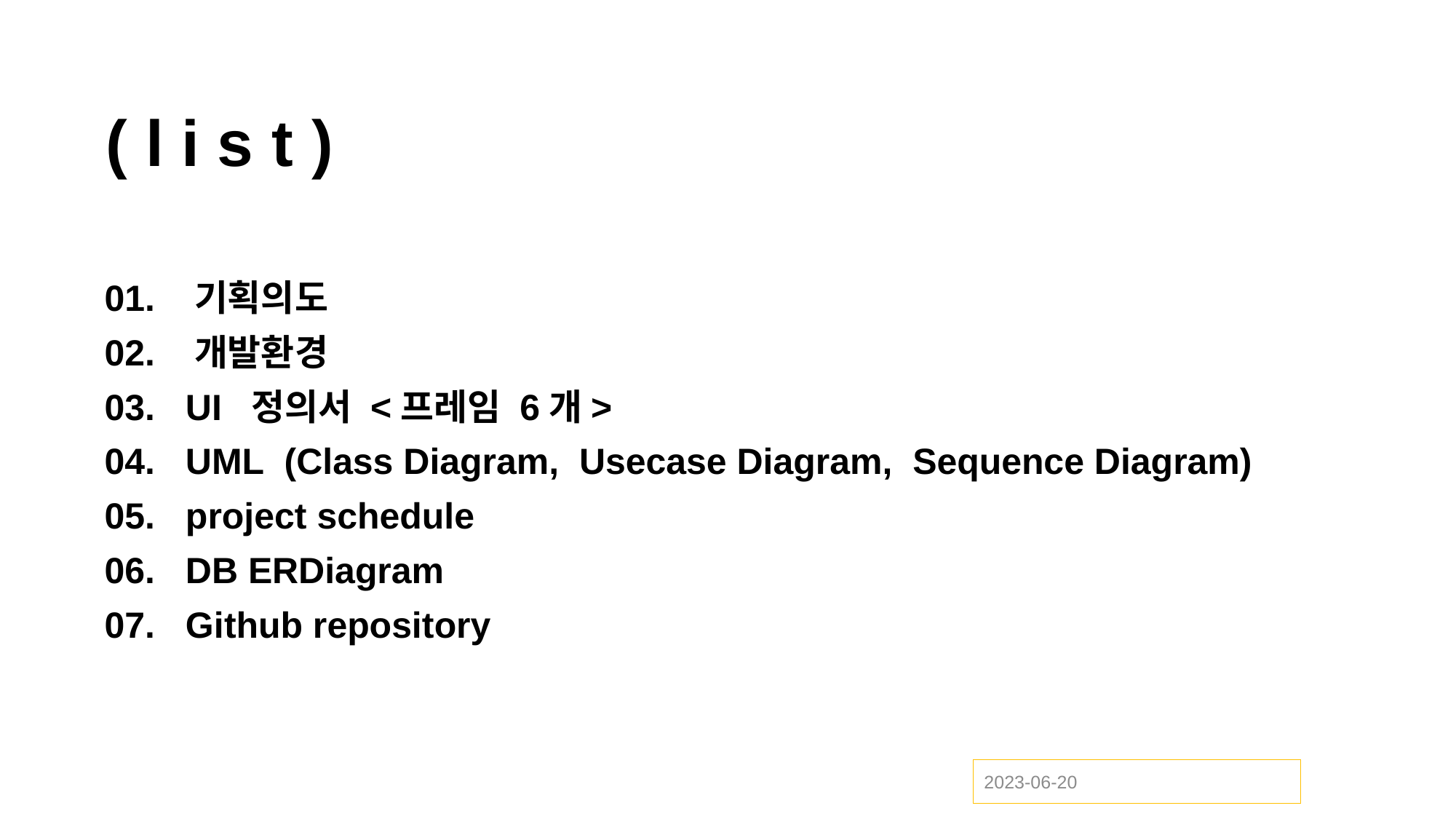

# ( l i s t )
        01.   기획의도
        02.   개발환경
        03.   UI  정의서 <프레임 6개>
        04.   UML  (Class Diagram,  Usecase Diagram,  Sequence Diagram)
        05.   project schedule
        06.   DB ERDiagram
        07.   Github repository
W
2023-06-20